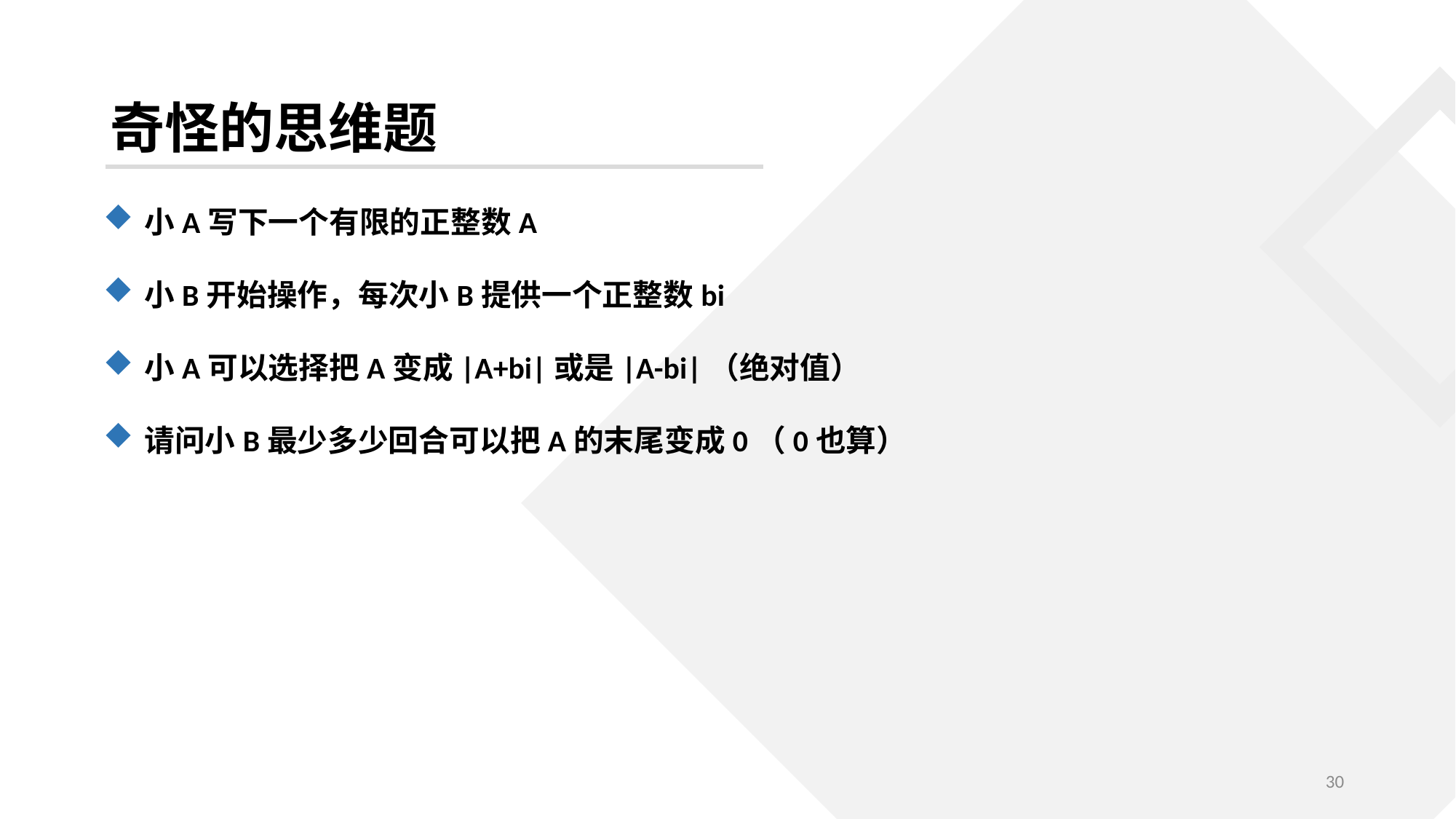

奇怪的思维题
小A写下一个有限的正整数A

小B开始操作，每次小B提供一个正整数bi

小A可以选择把A变成|A+bi|或是|A-bi|（绝对值）

请问小B最少多少回合可以把A的末尾变成0（0也算）
30